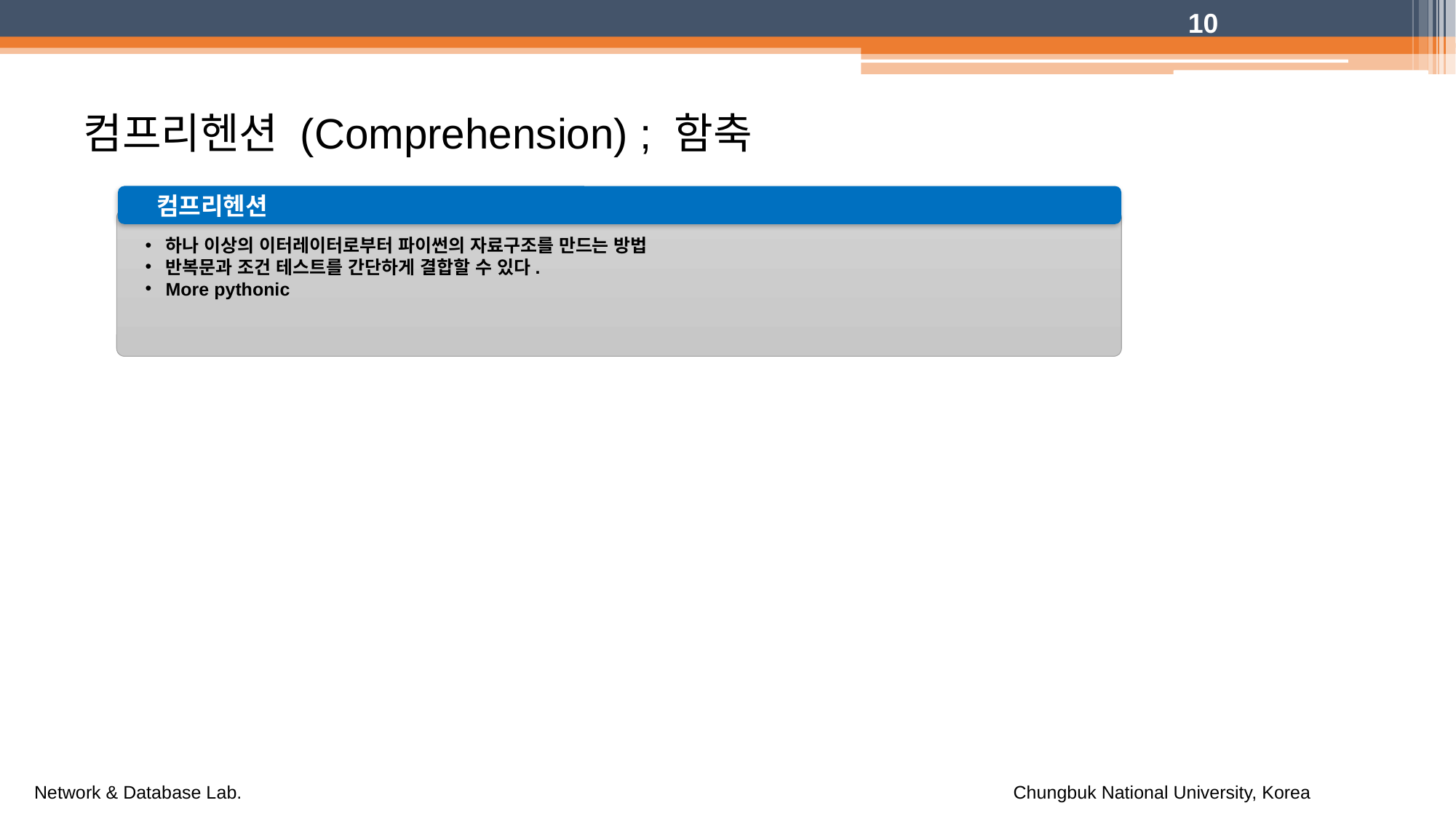

# 10
컴프리헨션 (Comprehension) ; 함축
컴프리헨션

하나 이상의 이터레이터로부터 파이썬의 자료구조를 만드는 방법
반복문과 조건 테스트를 간단하게 결합할 수 있다.
More pythonic